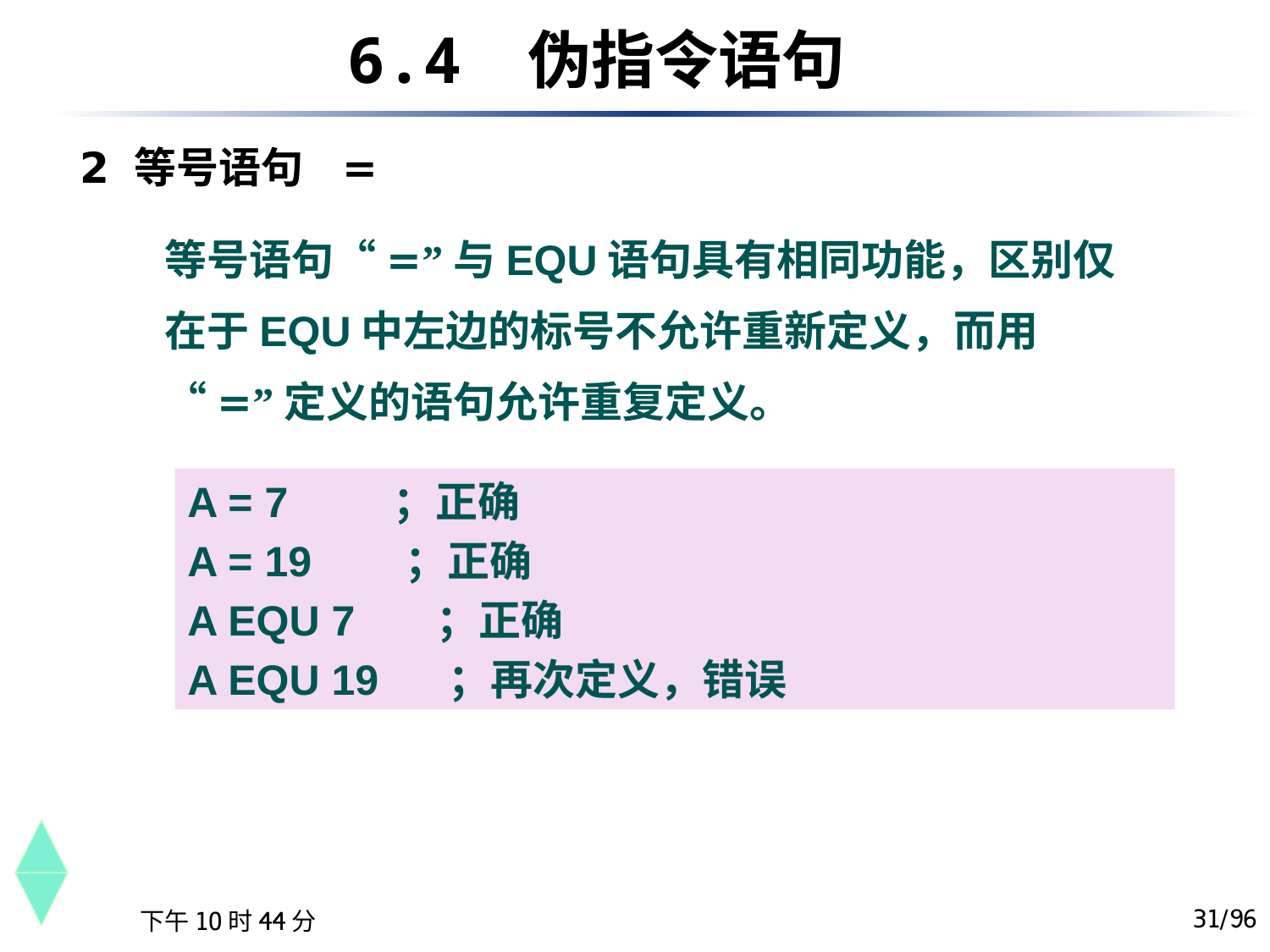

6.4	 伪指令语句
2 等号语句   =
	等号语句“=”与EQU语句具有相同功能，区别仅在于EQU中左边的标号不允许重新定义，而用“=”定义的语句允许重复定义。
A = 7        ；正确
A = 19       ；正确
A EQU 7      ；正确
A EQU 19     ；再次定义，错误
31/96
下午10时44分